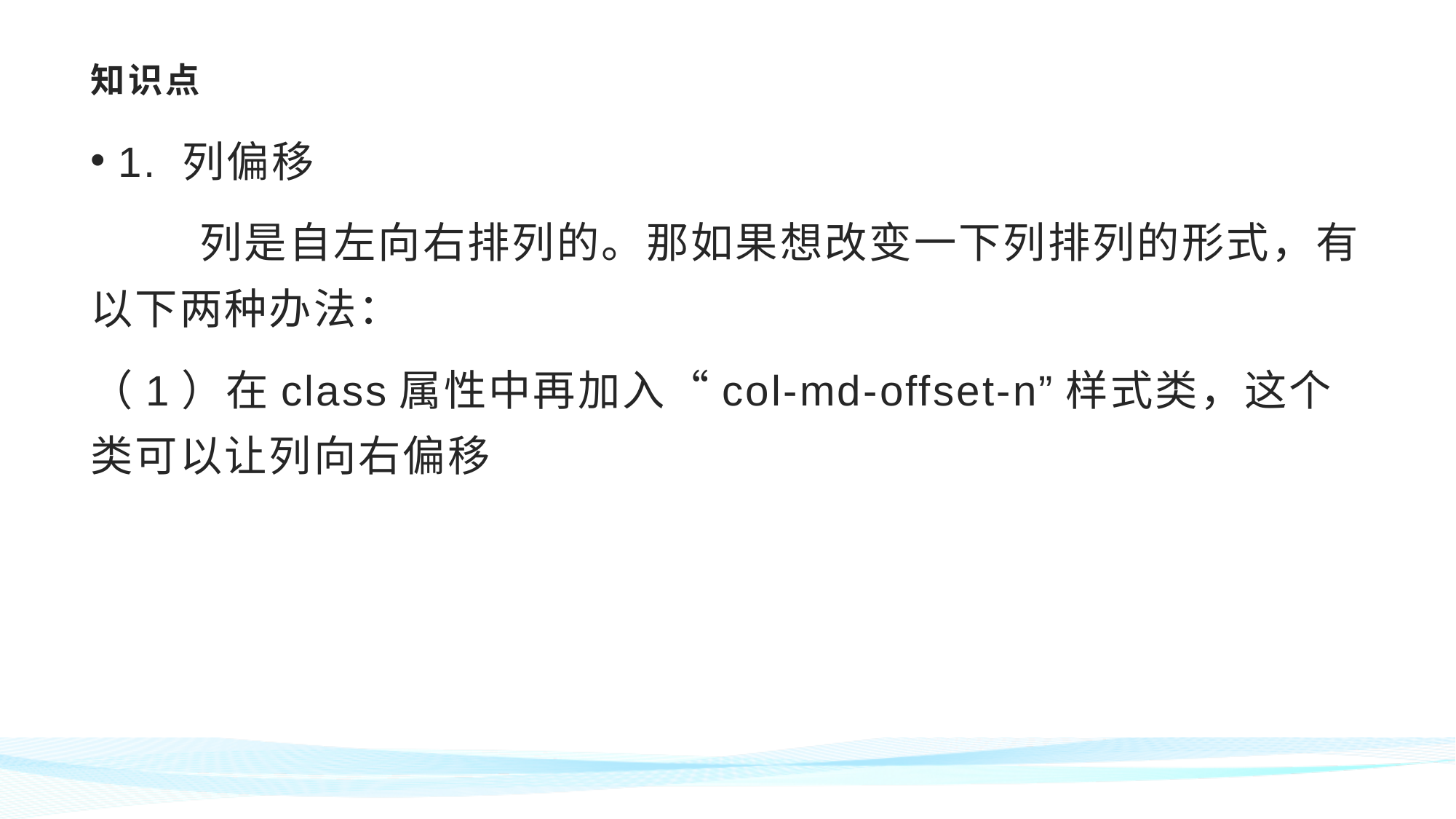

# 知识点
1. 列偏移
	列是自左向右排列的。那如果想改变一下列排列的形式，有以下两种办法：
（1）在class属性中再加入“col-md-offset-n”样式类，这个类可以让列向右偏移